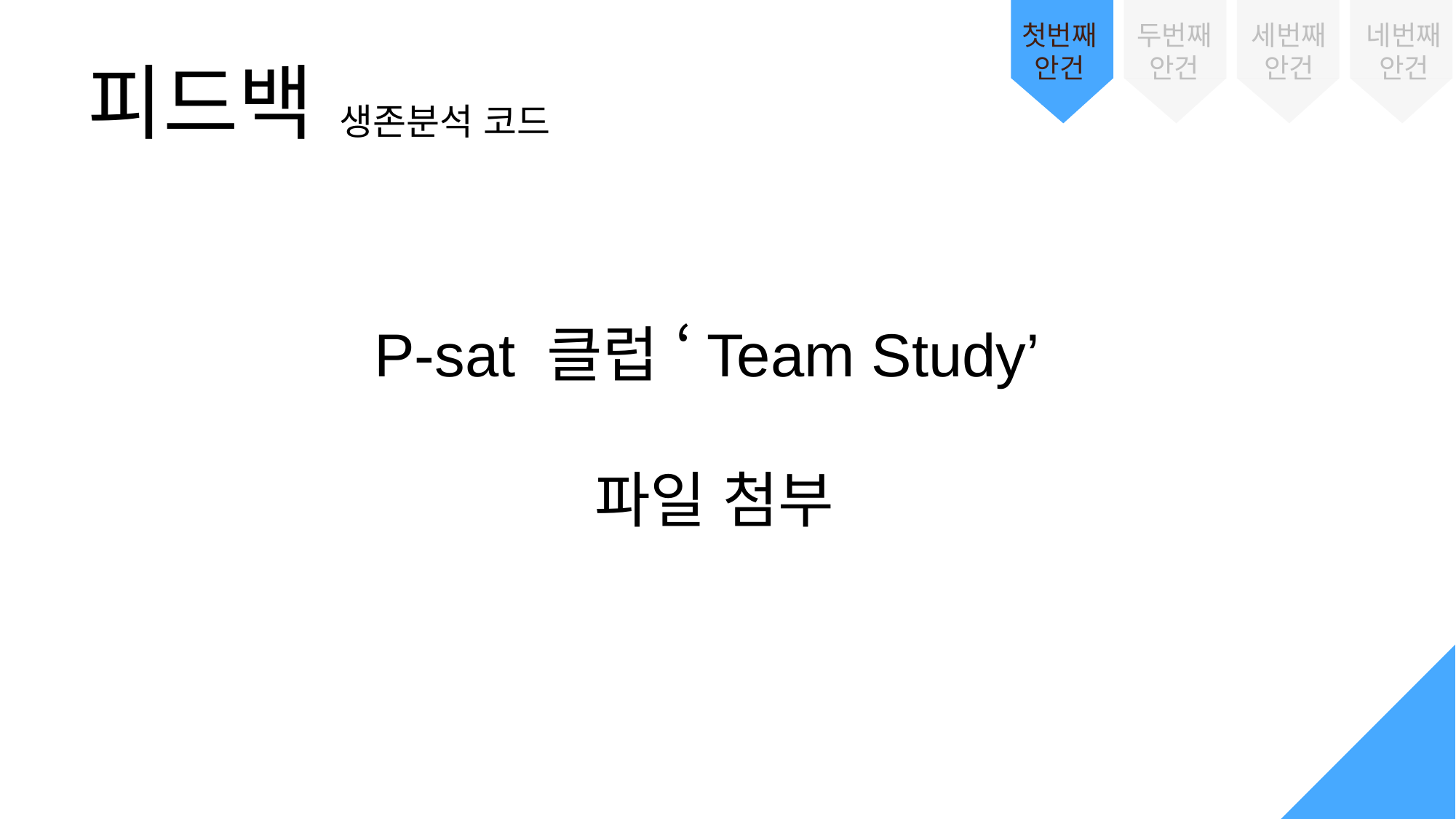

첫번째
안건
두번째
안건
세번째
안건
네번째
안건
피드백
 생존분석 코드
P-sat 클럽 ‘Team Study’

파일 첨부